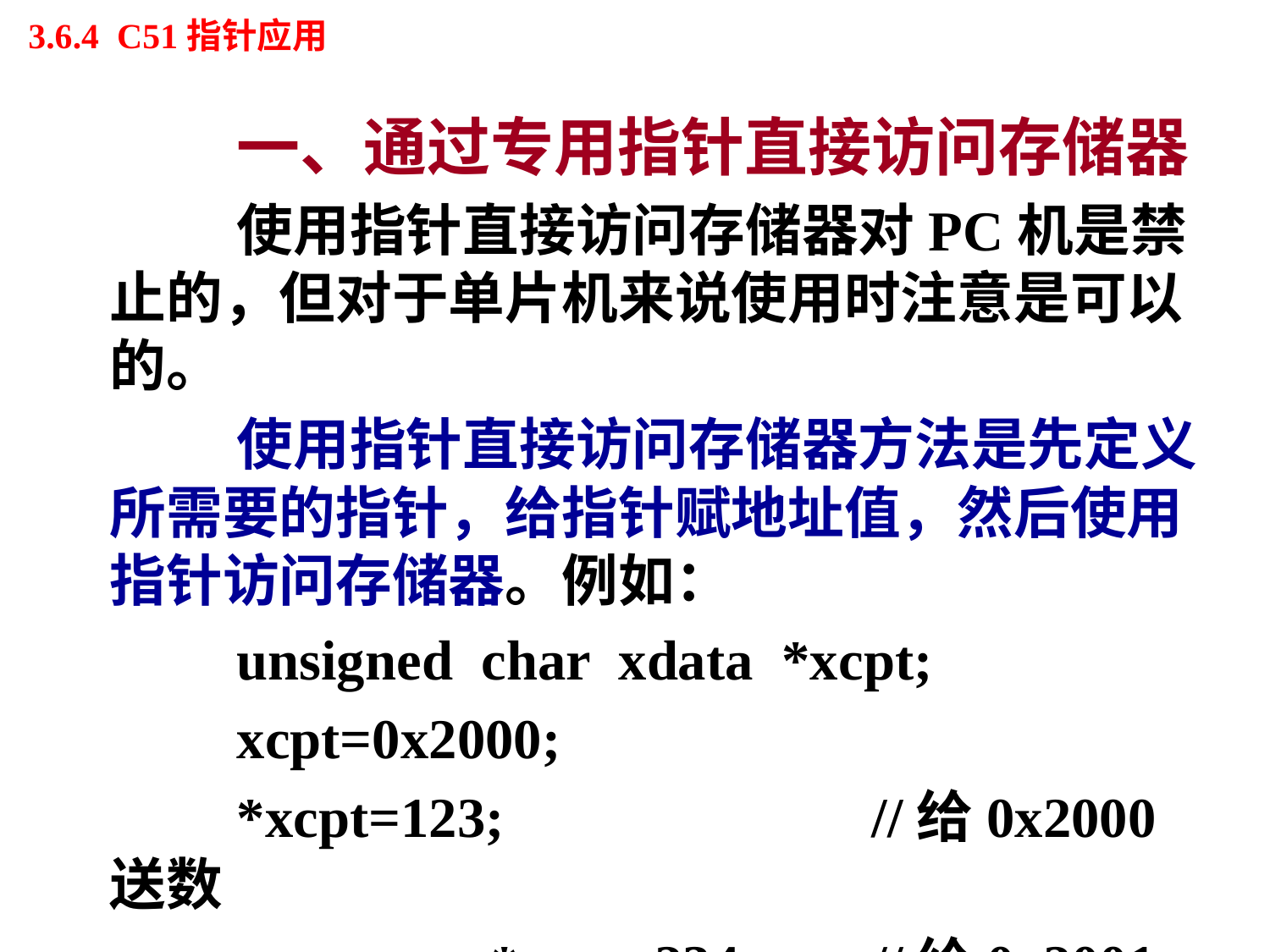

# 3.6.4  C51指针应用
		一、通过专用指针直接访问存储器
		使用指针直接访问存储器对PC机是禁止的，但对于单片机来说使用时注意是可以的。
		使用指针直接访问存储器方法是先定义所需要的指针，给指针赋地址值，然后使用指针访问存储器。例如：
		unsigned  char  xdata  *xcpt;
		xcpt=0x2000;
		*xcpt=123; 			//给0x2000送数
		xcpt++;	*xcpt=234; 	//给0x2001送数